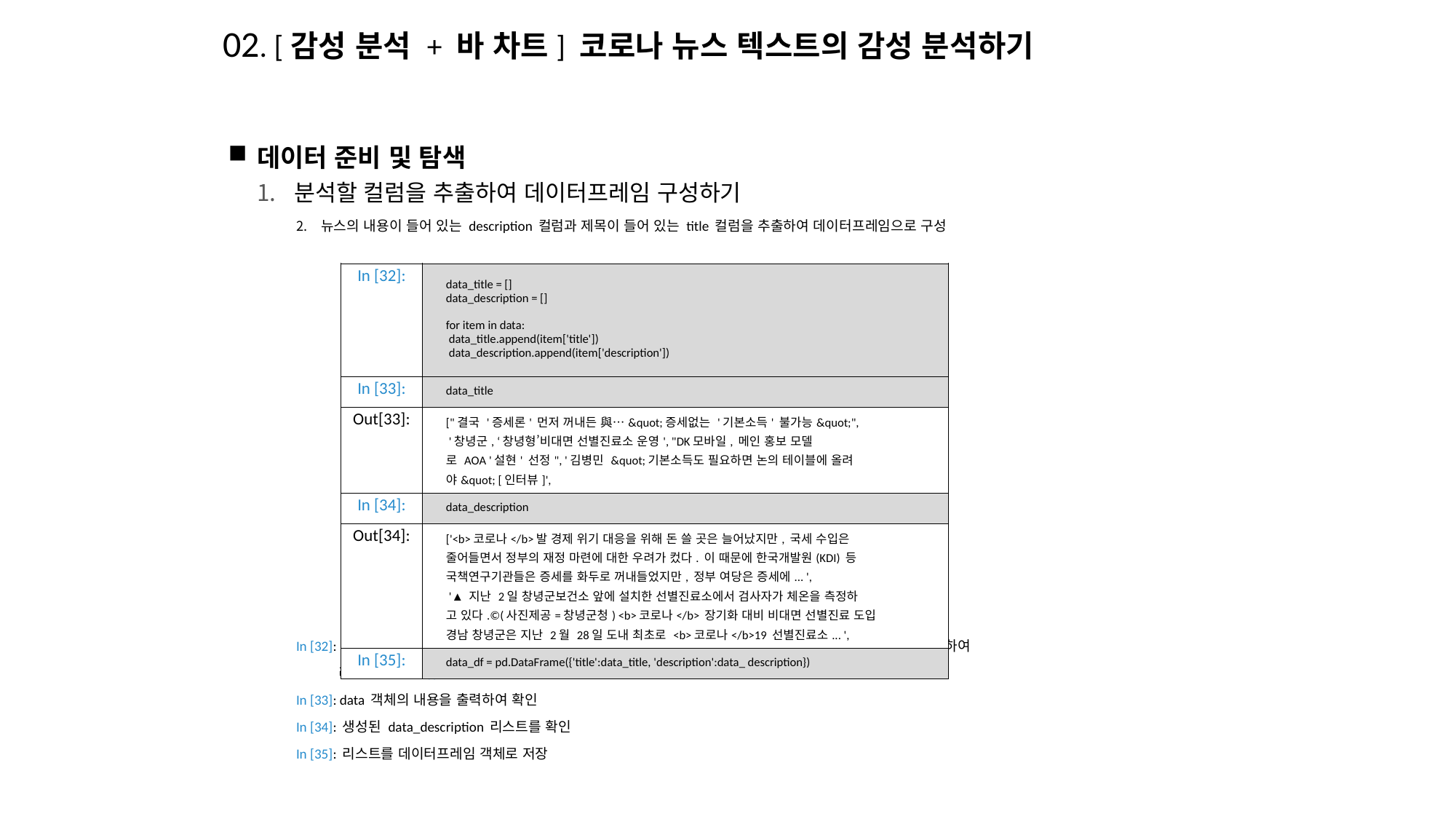

# 02. [감성 분석 + 바 차트] 코로나 뉴스 텍스트의 감성 분석하기
데이터 준비 및 탐색
분석할 컬럼을 추출하여 데이터프레임 구성하기
뉴스의 내용이 들어 있는 description 컬럼과 제목이 들어 있는 title 컬럼을 추출하여 데이터프레임으로 구성

In [32]: 전체 데이터가 들어 있는 data 객체에서 뉴스 한 개에 해당하는 item의 title과 description을 각각 추출하여
          리스트를 구성append( )하는 작업을 반복
In [33]: data 객체의 내용을 출력하여 확인
In [34]: 생성된 data_description 리스트를 확인
In [35]: 리스트를 데이터프레임 객체로 저장

| In [32]: | data\_title = [] data\_description = [] for item in data: data\_title.append(item['title']) data\_description.append(item['description']) |
| --- | --- |
| In [33]: | data\_title |
| Out[33]: | ["결국 '증세론' 먼저 꺼내든 與…&quot;증세없는 '기본소득' 불가능&quot;", '창녕군, ‘창녕형’비대면 선별진료소 운영', "DK모바일, 메인 홍보 모델 로 AOA '설현' 선정", '김병민 &quot;기본소득도 필요하면 논의 테이블에 올려 야&quot; [인터뷰]', |
| In [34]: | data\_description |
| Out[34]: | ['<b>코로나</b>발 경제 위기 대응을 위해 돈 쓸 곳은 늘어났지만, 국세 수입은 줄어들면서 정부의 재정 마련에 대한 우려가 컸다. 이 때문에 한국개발원(KDI) 등 국책연구기관들은 증세를 화두로 꺼내들었지만, 정부 여당은 증세에... ', '▲ 지난 2일 창녕군보건소 앞에 설치한 선별진료소에서 검사자가 체온을 측정하 고 있다.©(사진제공=창녕군청) <b>코로나</b> 장기화 대비 비대면 선별진료 도입 경남 창녕군은 지난 2월 28일 도내 최초로 <b>코로나</b>19 선별진료소... ', |
| In [35]: | data\_df = pd.DataFrame({'title':data\_title, 'description':data\_ description}) |